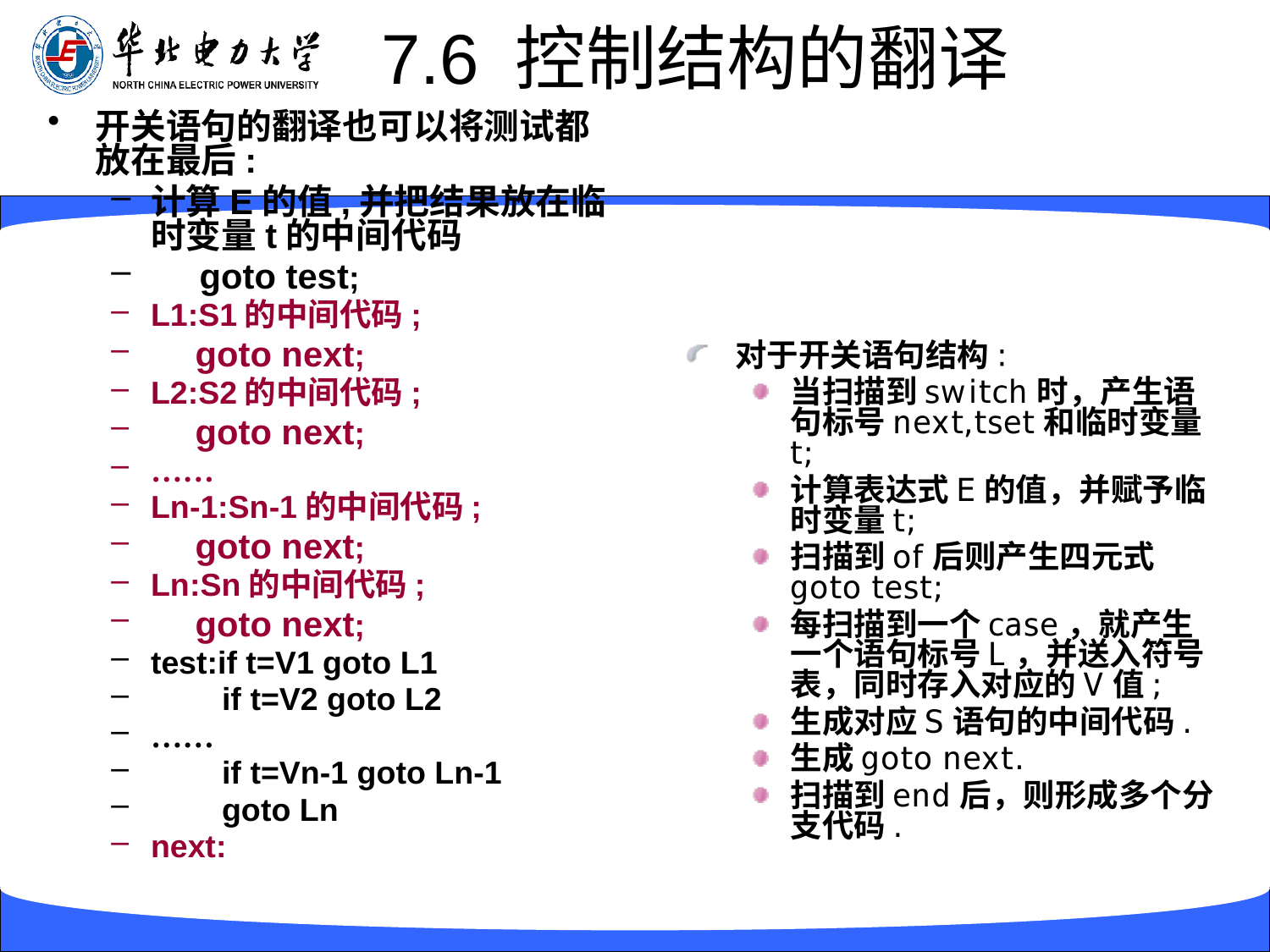

# 7.6 控制结构的翻译
开关语句的翻译也可以将测试都放在最后:
计算E的值,并把结果放在临时变量t的中间代码
     goto test;
L1:S1的中间代码;
     goto next;
L2:S2的中间代码;
     goto next;
……
Ln-1:Sn-1的中间代码;
     goto next;
Ln:Sn的中间代码;
     goto next;
test:if t=V1 goto L1
        if t=V2 goto L2
……
        if t=Vn-1 goto Ln-1
        goto Ln
next:
对于开关语句结构:
当扫描到switch时，产生语句标号next,tset和临时变量t;
计算表达式E的值，并赋予临时变量t;
扫描到of后则产生四元式goto test;
每扫描到一个case，就产生一个语句标号L，并送入符号表，同时存入对应的V值;
生成对应S语句的中间代码.
生成goto next.
扫描到end后，则形成多个分支代码.